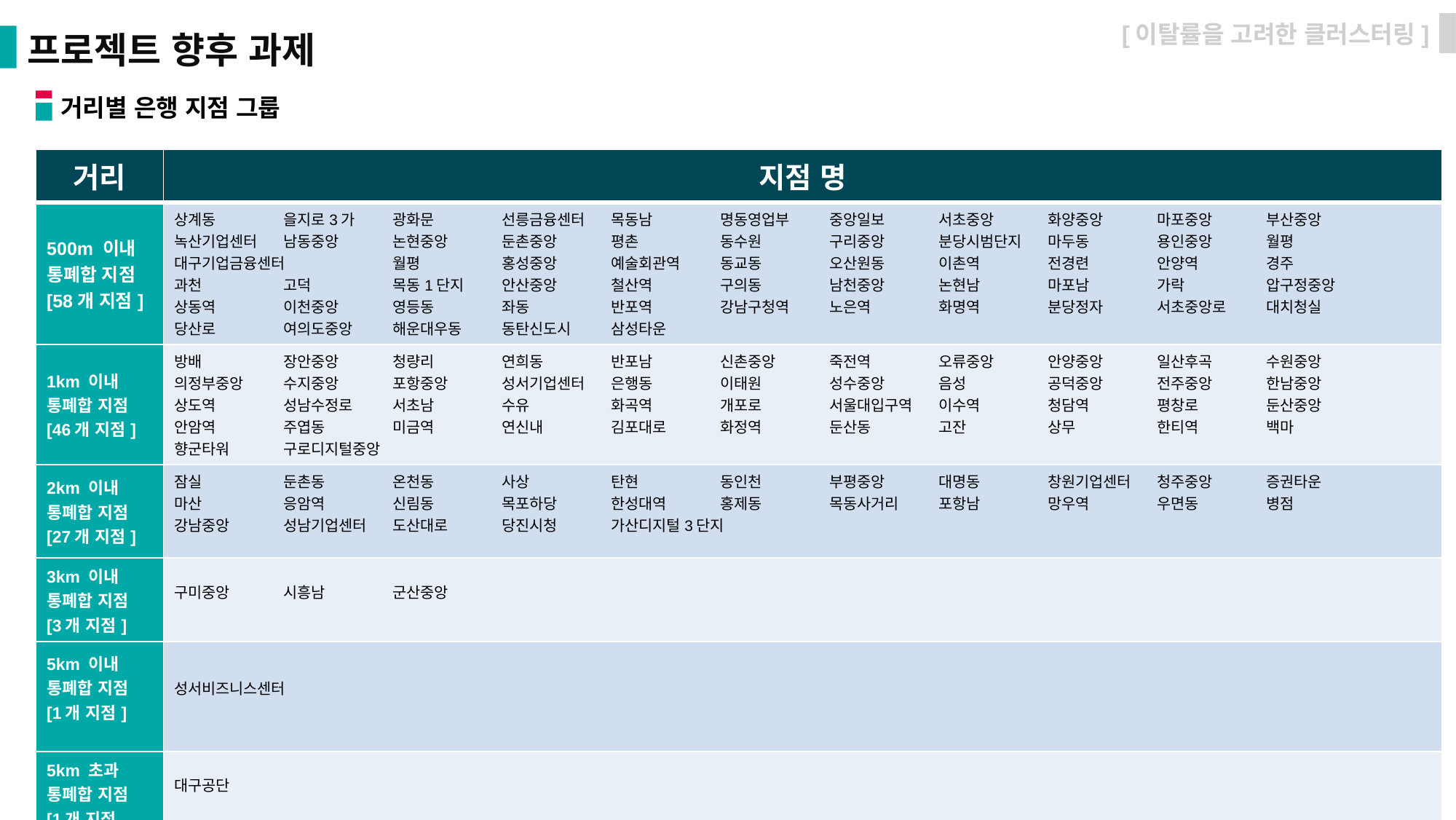

[이탈률을 고려한 클러스터링]
프로젝트 향후 과제

거리별 은행 지점 그룹

| 거리 | 지점 명 |
| --- | --- |
| 500m 이내 통폐합 지점 [58개 지점] | 상계동 을지로3가 광화문 선릉금융센터 목동남 명동영업부 중앙일보 서초중앙 화양중앙 마포중앙 부산중앙 녹산기업센터 남동중앙 논현중앙 둔촌중앙 평촌 동수원 구리중앙 분당시범단지 마두동 용인중앙 월평 대구기업금융센터 월평 홍성중앙 예술회관역 동교동 오산원동 이촌역 전경련 안양역 경주 과천 고덕 목동1단지 안산중앙 철산역 구의동 남천중앙 논현남 마포남 가락 압구정중앙 상동역 이천중앙 영등동 좌동 반포역 강남구청역 노은역 화명역 분당정자 서초중앙로 대치청실 당산로 여의도중앙 해운대우동 동탄신도시 삼성타운 |
| 1km 이내 통폐합 지점 [46개 지점] | 방배 장안중앙 청량리 연희동 반포남 신촌중앙 죽전역 오류중앙 안양중앙 일산후곡 수원중앙 의정부중앙 수지중앙 포항중앙 성서기업센터 은행동 이태원 성수중앙 음성 공덕중앙 전주중앙 한남중앙 상도역 성남수정로 서초남 수유 화곡역 개포로 서울대입구역 이수역 청담역 평창로 둔산중앙 안암역 주엽동 미금역 연신내 김포대로 화정역 둔산동 고잔 상무 한티역 백마 향군타워 구로디지털중앙 |
| 2km 이내 통폐합 지점 [27개 지점] | 잠실 둔촌동 온천동 사상 탄현 동인천 부평중앙 대명동 창원기업센터 청주중앙 증권타운 마산 응암역 신림동 목포하당 한성대역 홍제동 목동사거리 포항남 망우역 우면동 병점 강남중앙 성남기업센터 도산대로 당진시청 가산디지털3단지 |
| 3km 이내 통폐합 지점 [3개 지점] | 구미중앙 시흥남 군산중앙 |
| 5km 이내 통폐합 지점 [1개 지점] | 성서비즈니스센터 |
| 5km 초과 통폐합 지점 [1개 지점 | 대구공단 |